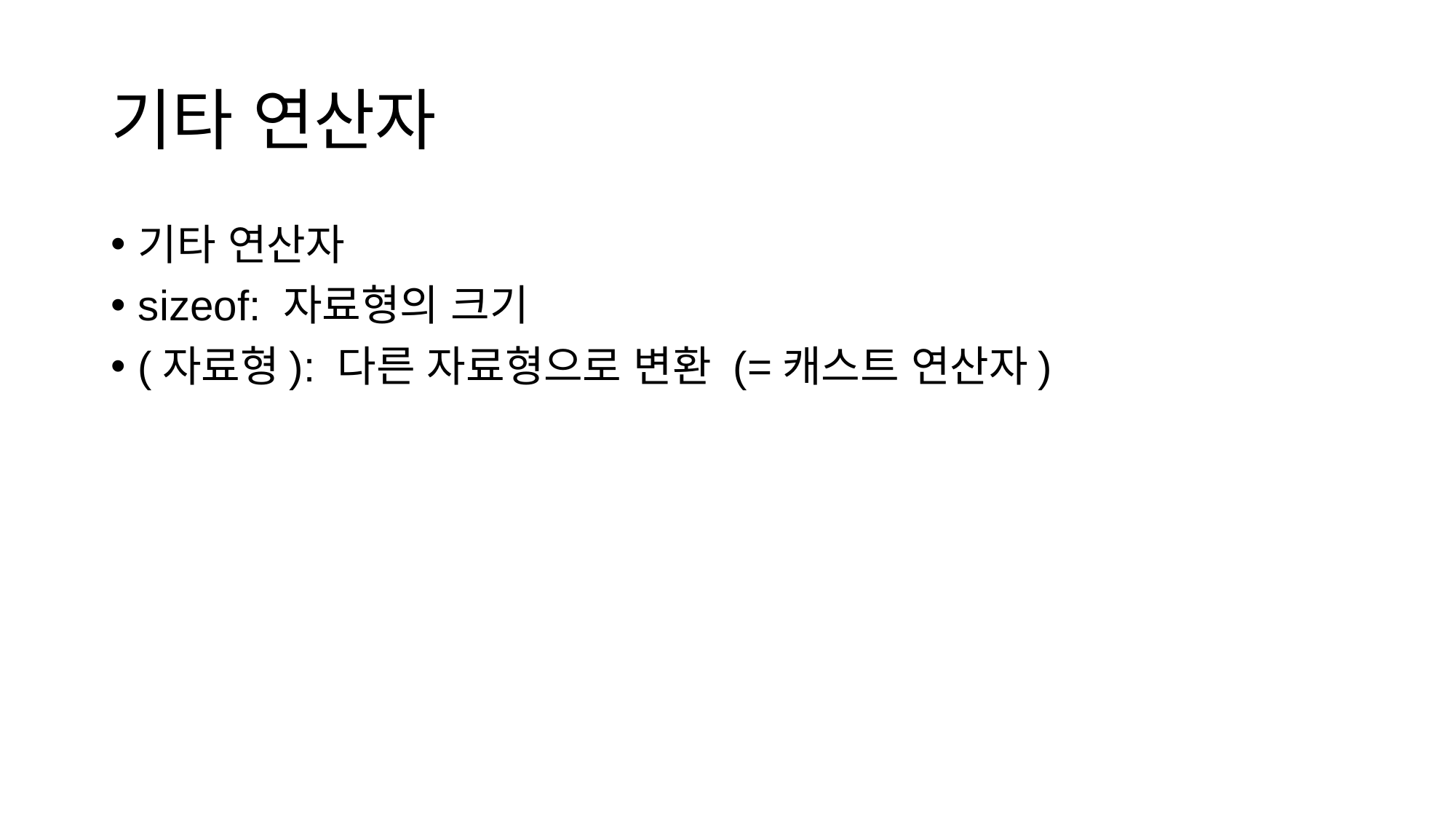

# 기타 연산자
기타 연산자
sizeof: 자료형의 크기
(자료형): 다른 자료형으로 변환 (=캐스트 연산자)